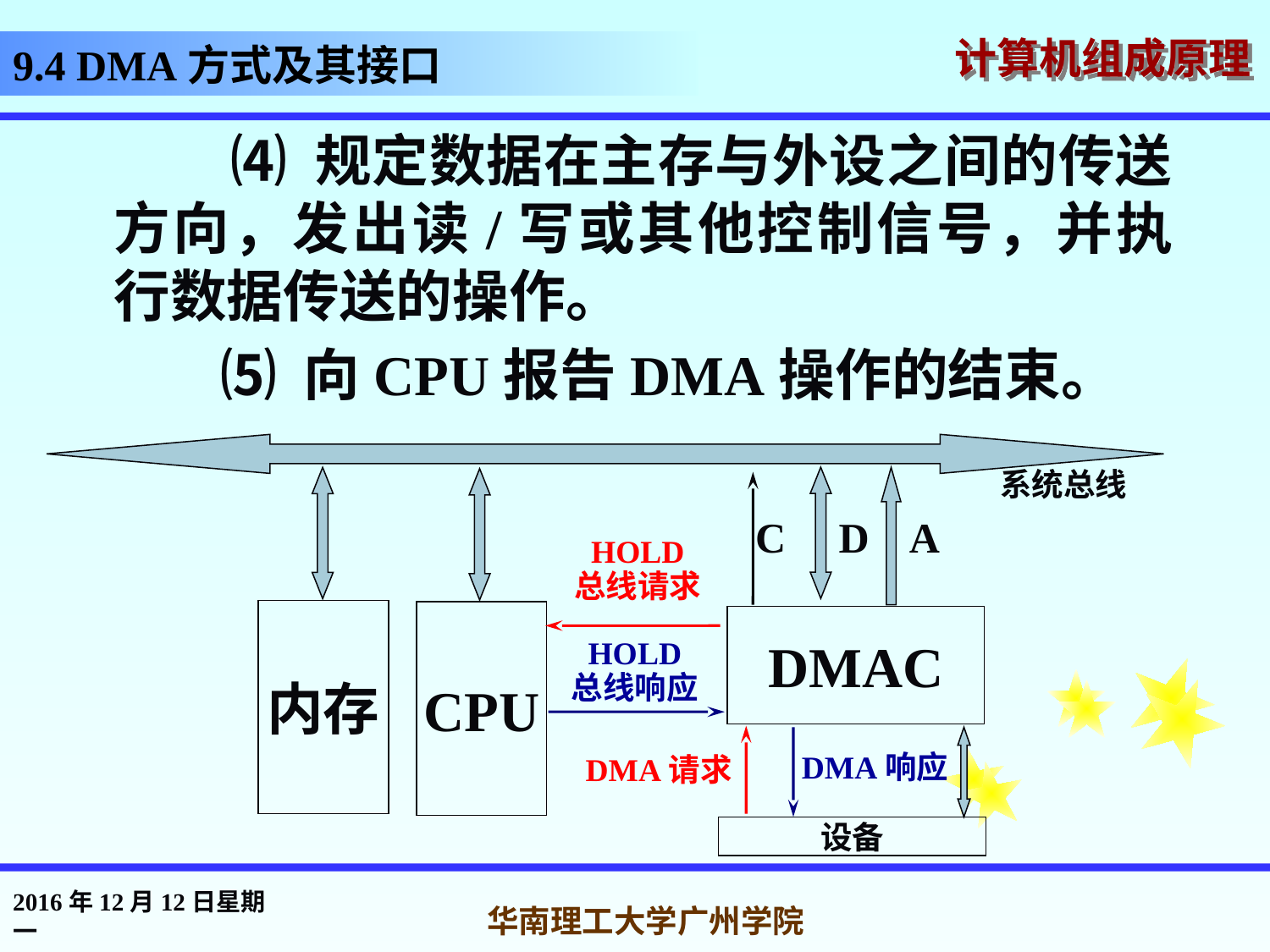

# 9.4 DMA方式及其接口
            ⑷ 规定数据在主存与外设之间的传送方向，发出读/写或其他控制信号，并执行数据传送的操作。
            ⑸ 向CPU报告DMA操作的结束。

系统总线
C     D    A
HOLD
总线请求
内存
CPU
DMAC

HOLD
总线响应

DMA响应
DMA请求
设备
2016年12月12日星期一
华南理工大学广州学院